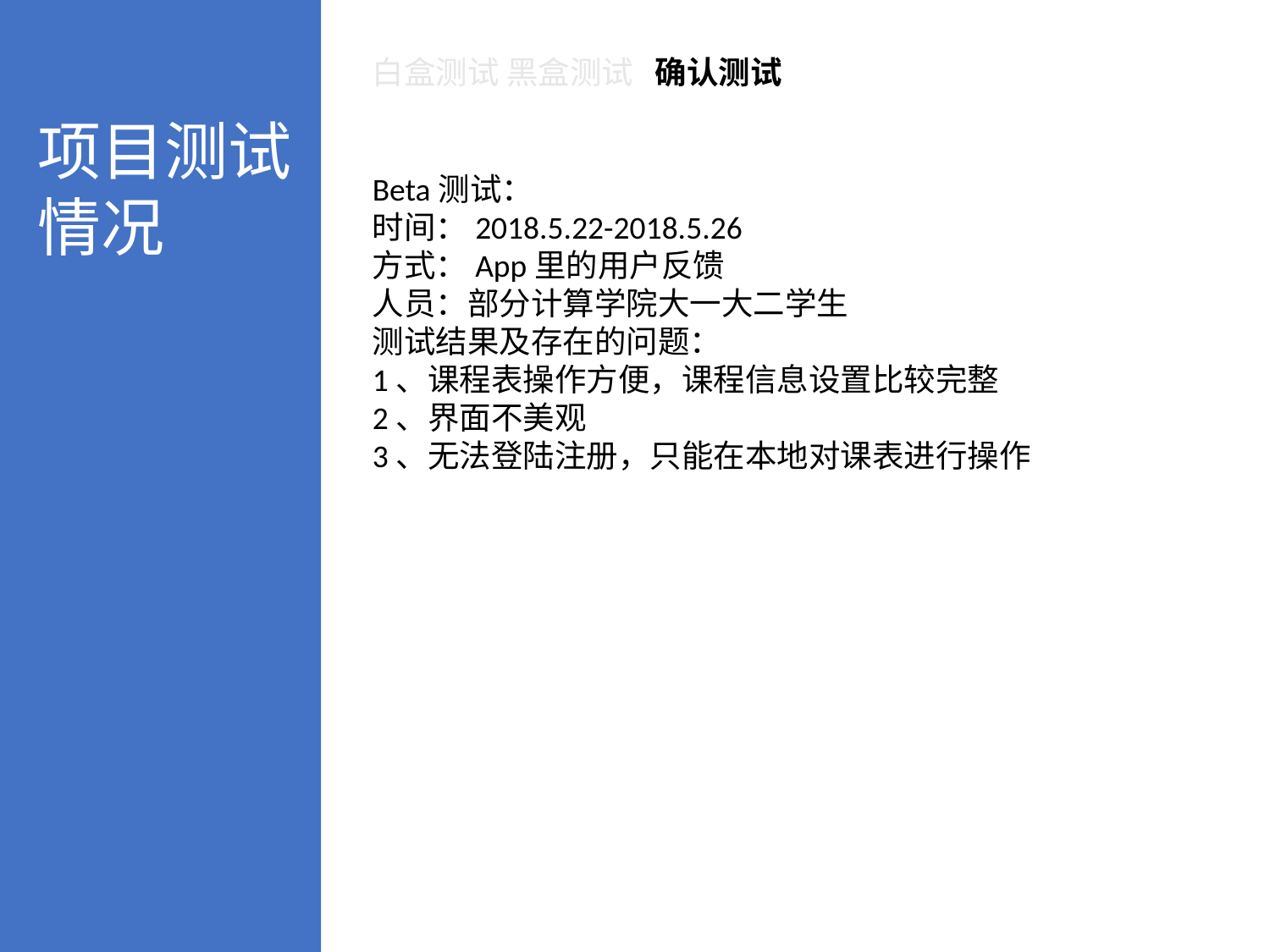

项目测试情况
白盒测试 黑盒测试   确认测试
Beta测试：
时间：2018.5.22-2018.5.26
方式：App里的用户反馈
人员：部分计算学院大一大二学生
测试结果及存在的问题：
1、课程表操作方便，课程信息设置比较完整
2、界面不美观
3、无法登陆注册，只能在本地对课表进行操作